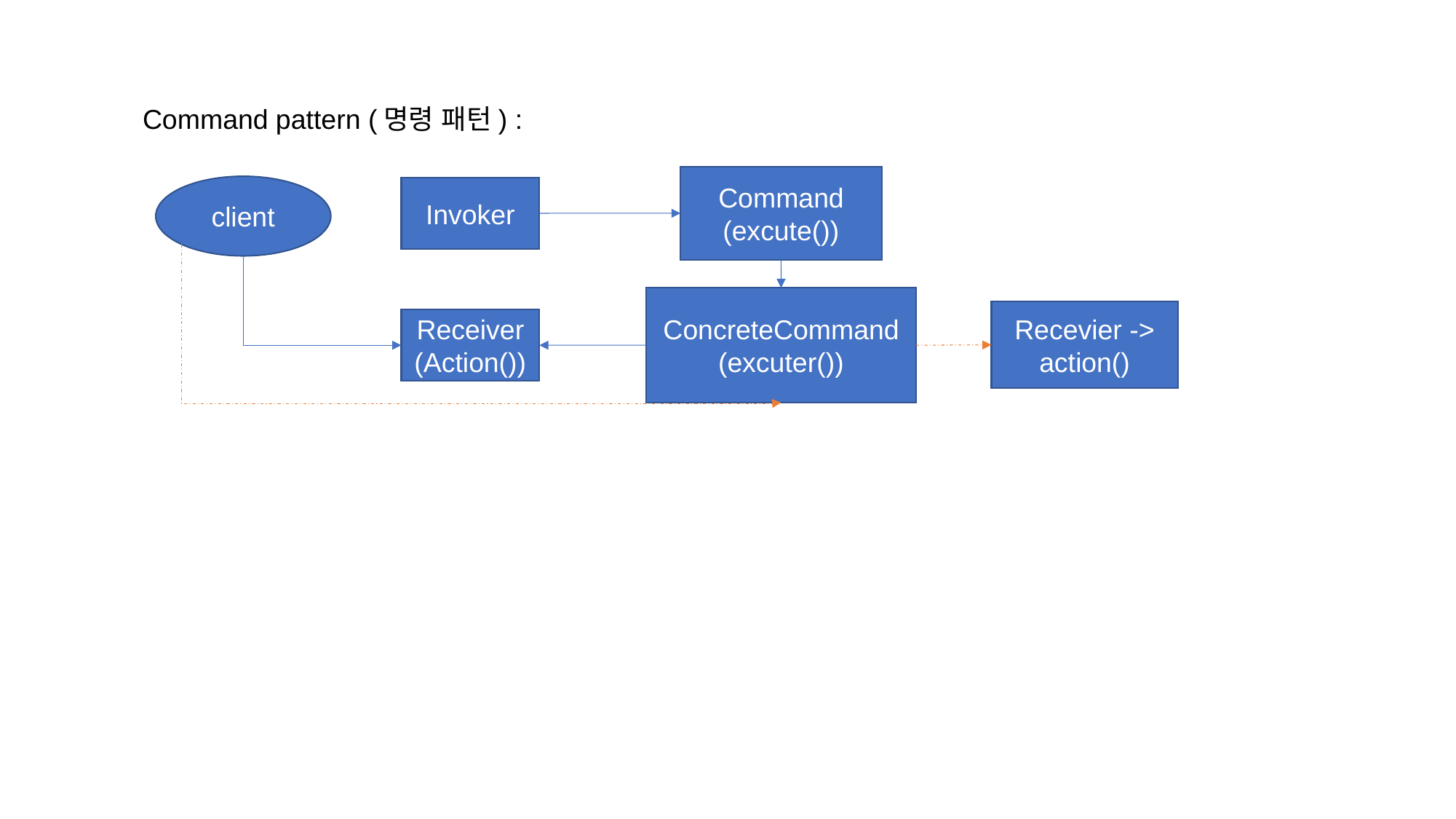

Command pattern (명령 패턴) :
Command
(excute())
client
Invoker
ConcreteCommand
(excuter())
Recevier -> action()
Receiver
(Action())